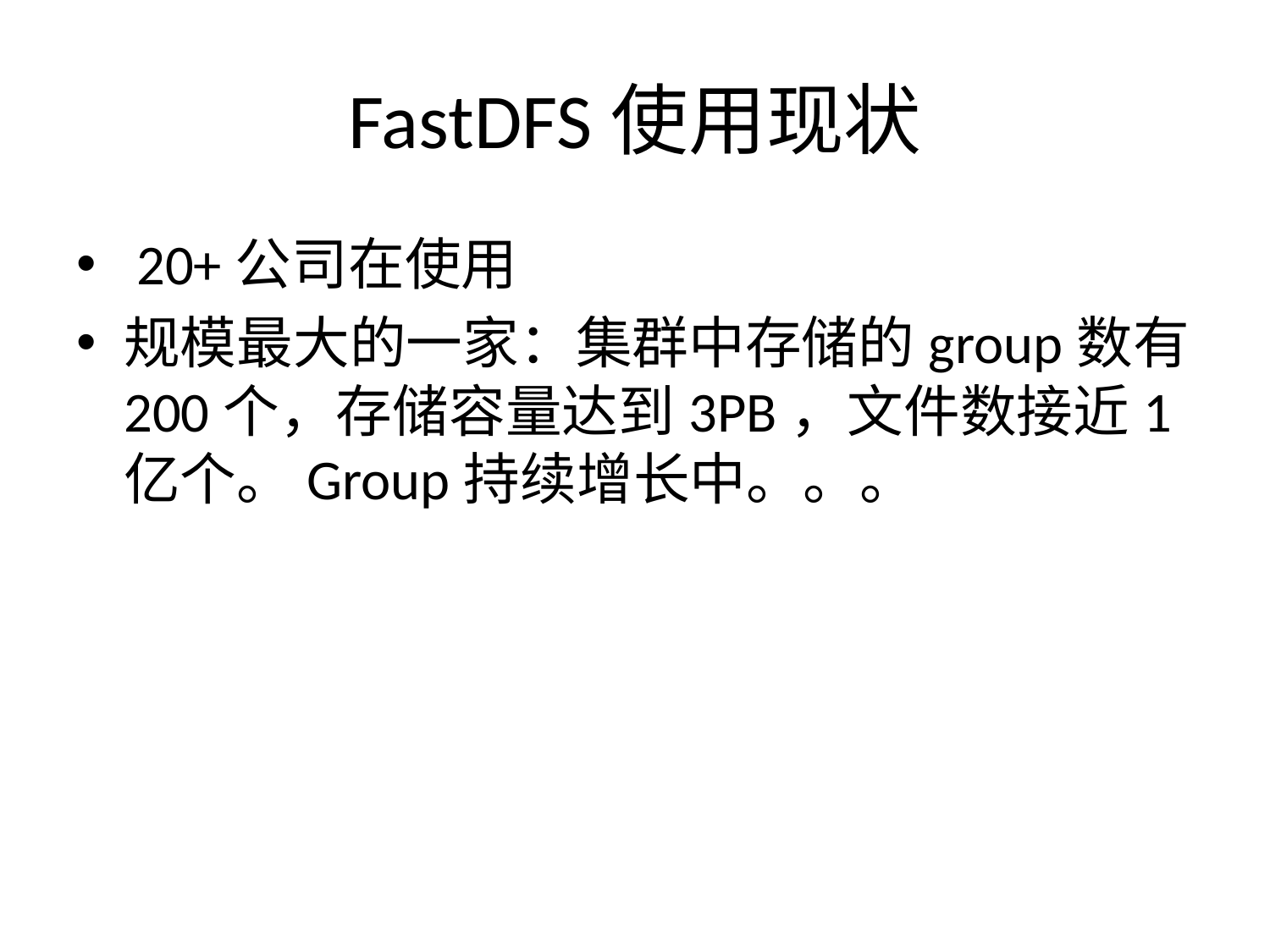

# FastDFS使用现状
 20+公司在使用
规模最大的一家：集群中存储的group数有200个，存储容量达到3PB，文件数接近1亿个。Group持续增长中。。。